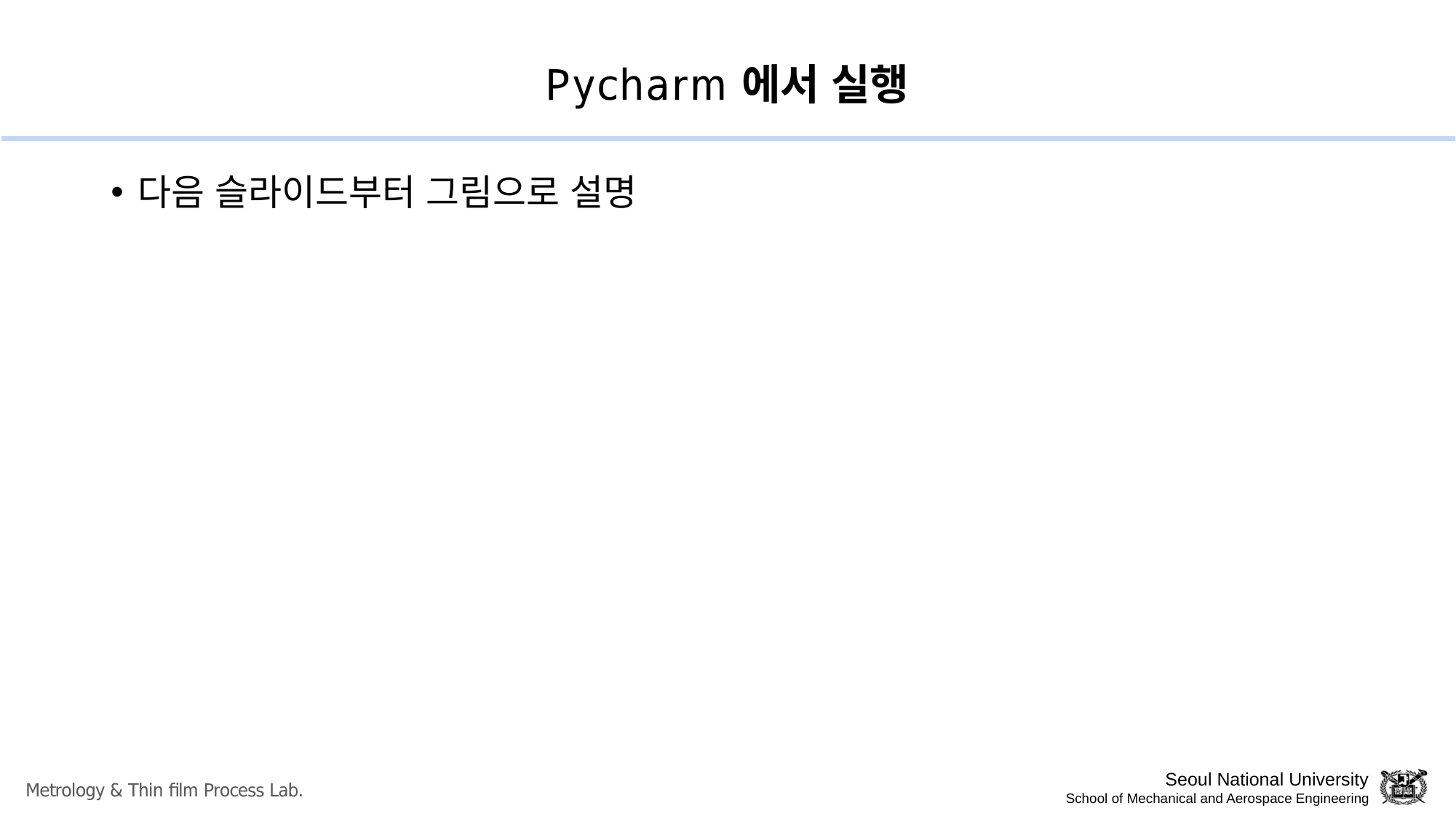

# Pycharm에서 실행
다음 슬라이드부터 그림으로 설명